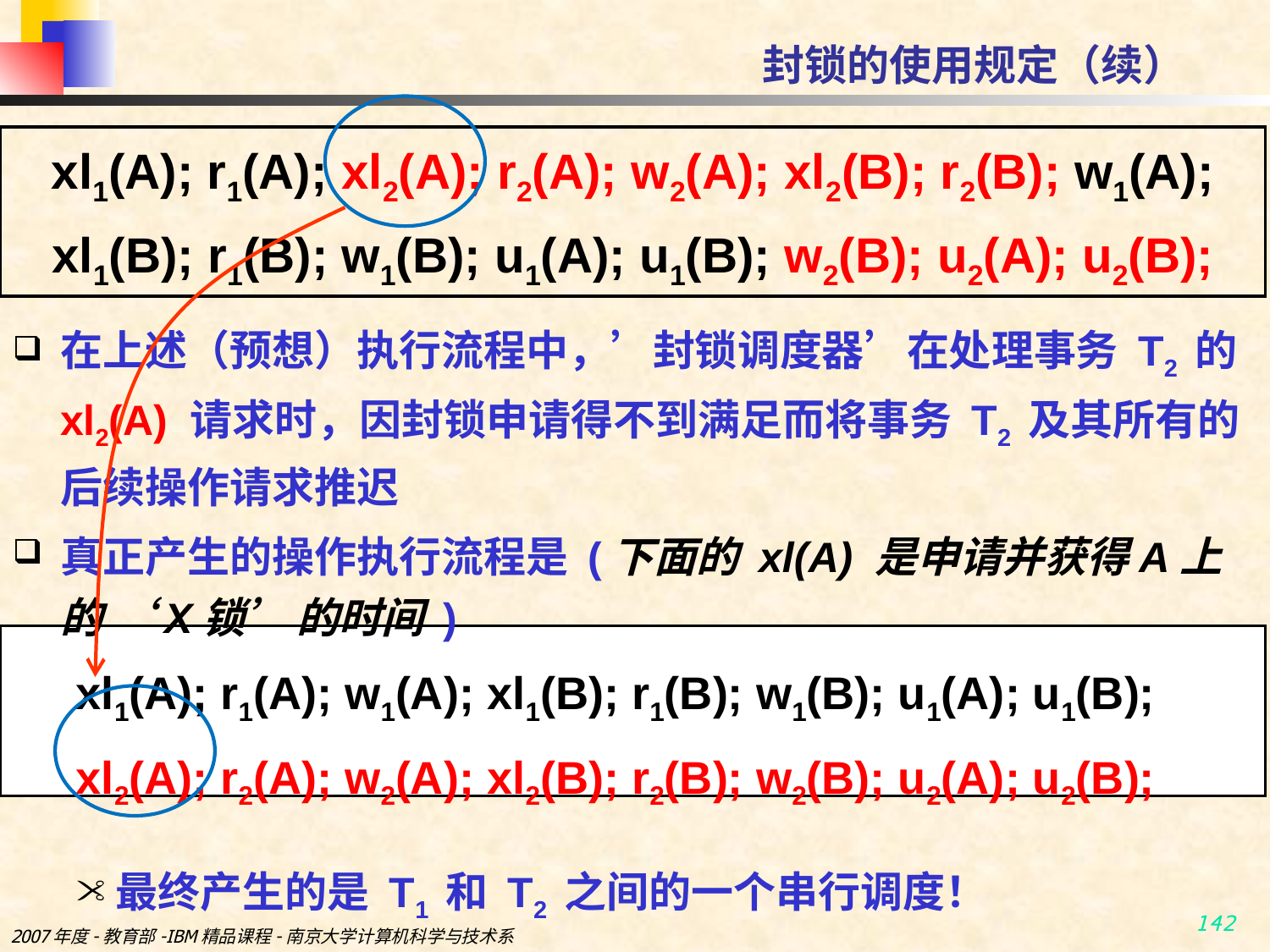

# 封锁的使用规定（续）

xl1(A); r1(A); xl2(A); r2(A); w2(A); xl2(B); r2(B); w1(A);
xl1(B); r1(B); w1(B); u1(A); u1(B); w2(B); u2(A); u2(B);

在上述（预想）执行流程中，’封锁调度器’在处理事务 T2 的 xl2(A) 请求时，因封锁申请得不到满足而将事务 T2 及其所有的后续操作请求推迟
真正产生的操作执行流程是 (下面的 xl(A) 是申请并获得A上的 ‘X锁’ 的时间 )
xl1(A); r1(A); w1(A); xl1(B); r1(B); w1(B); u1(A); u1(B);
xl2(A); r2(A); w2(A); xl2(B); r2(B); w2(B); u2(A); u2(B);

最终产生的是 T1 和 T2 之间的一个串行调度！

142